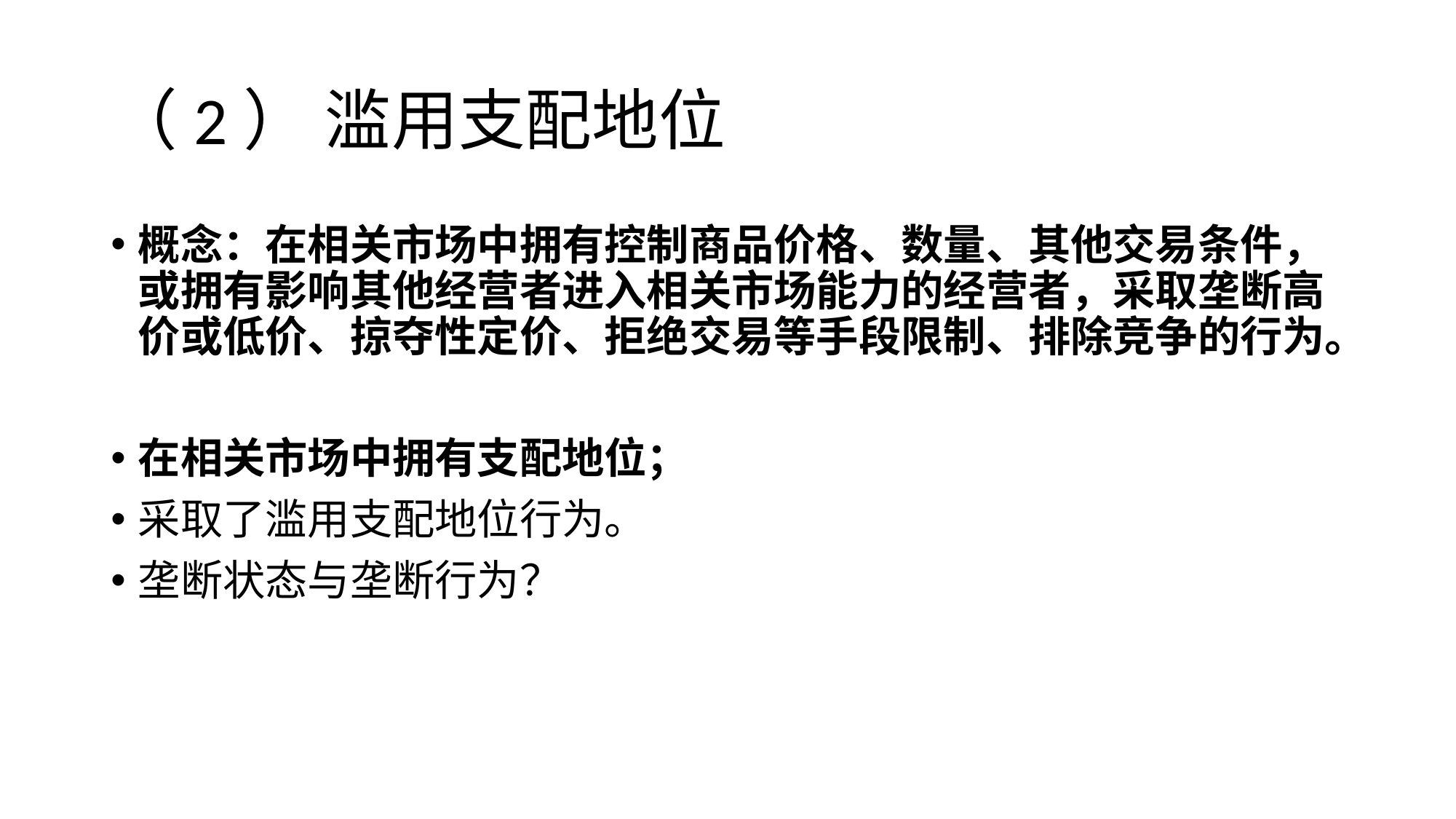

# （2） 滥用支配地位
概念：在相关市场中拥有控制商品价格、数量、其他交易条件，或拥有影响其他经营者进入相关市场能力的经营者，采取垄断高价或低价、掠夺性定价、拒绝交易等手段限制、排除竞争的行为。

在相关市场中拥有支配地位；
采取了滥用支配地位行为。
垄断状态与垄断行为？